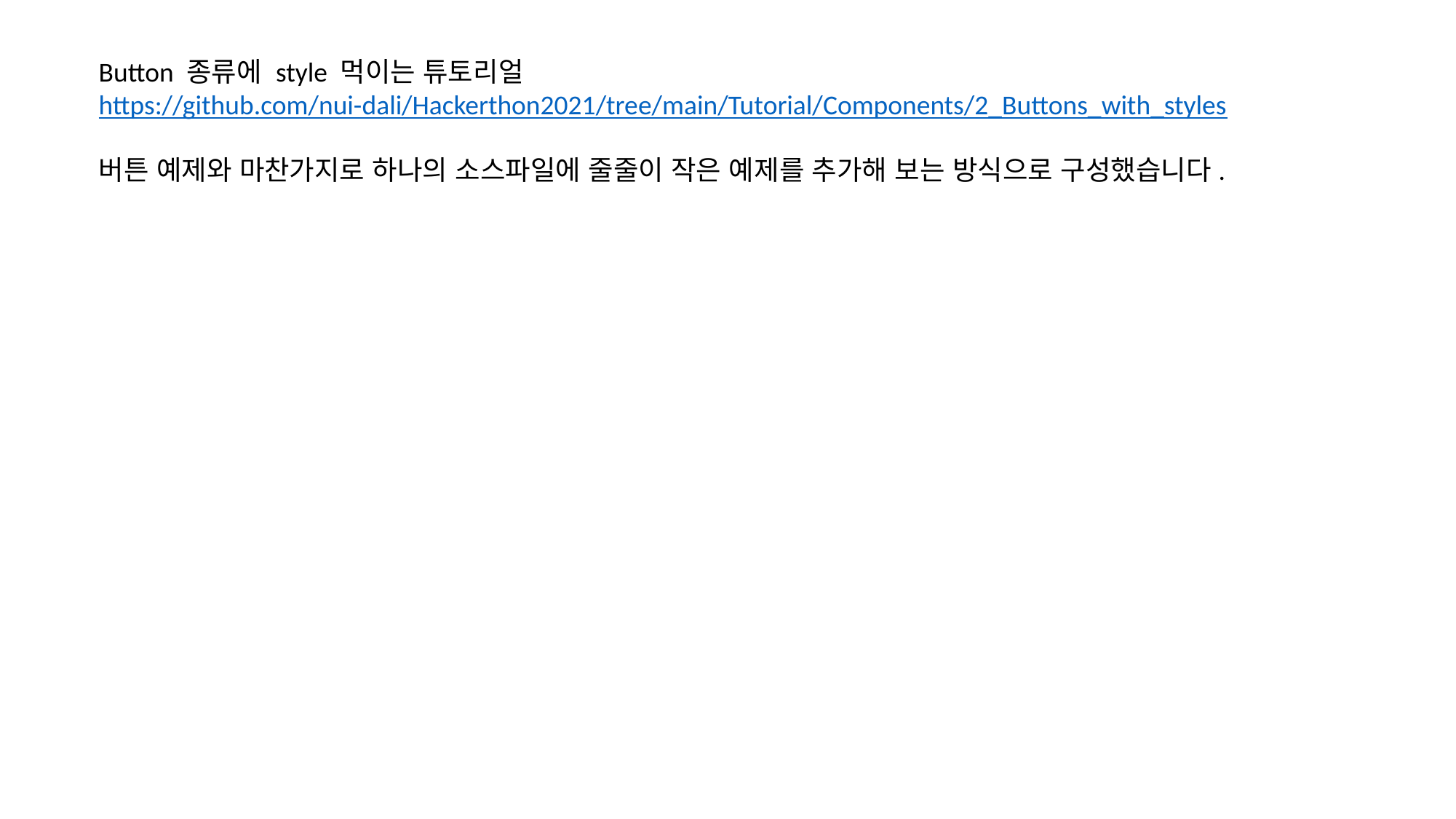

Button 종류에 style 먹이는 튜토리얼
https://github.com/nui-dali/Hackerthon2021/tree/main/Tutorial/Components/2_Buttons_with_styles

버튼 예제와 마찬가지로 하나의 소스파일에 줄줄이 작은 예제를 추가해 보는 방식으로 구성했습니다.